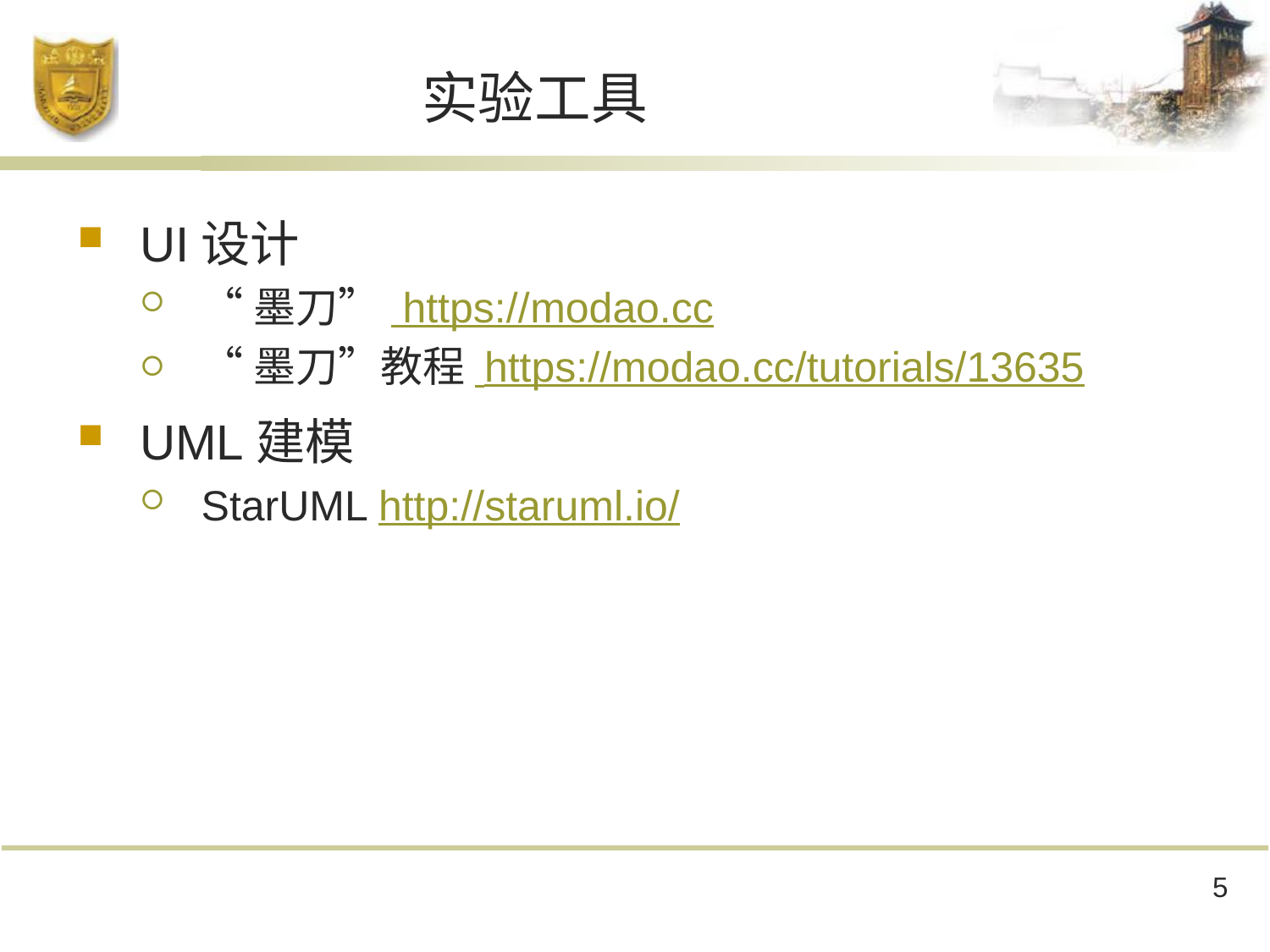

# 实验工具
UI设计
“墨刀” https://modao.cc
“墨刀”教程  https://modao.cc/tutorials/13635
UML建模
StarUML http://staruml.io/
5